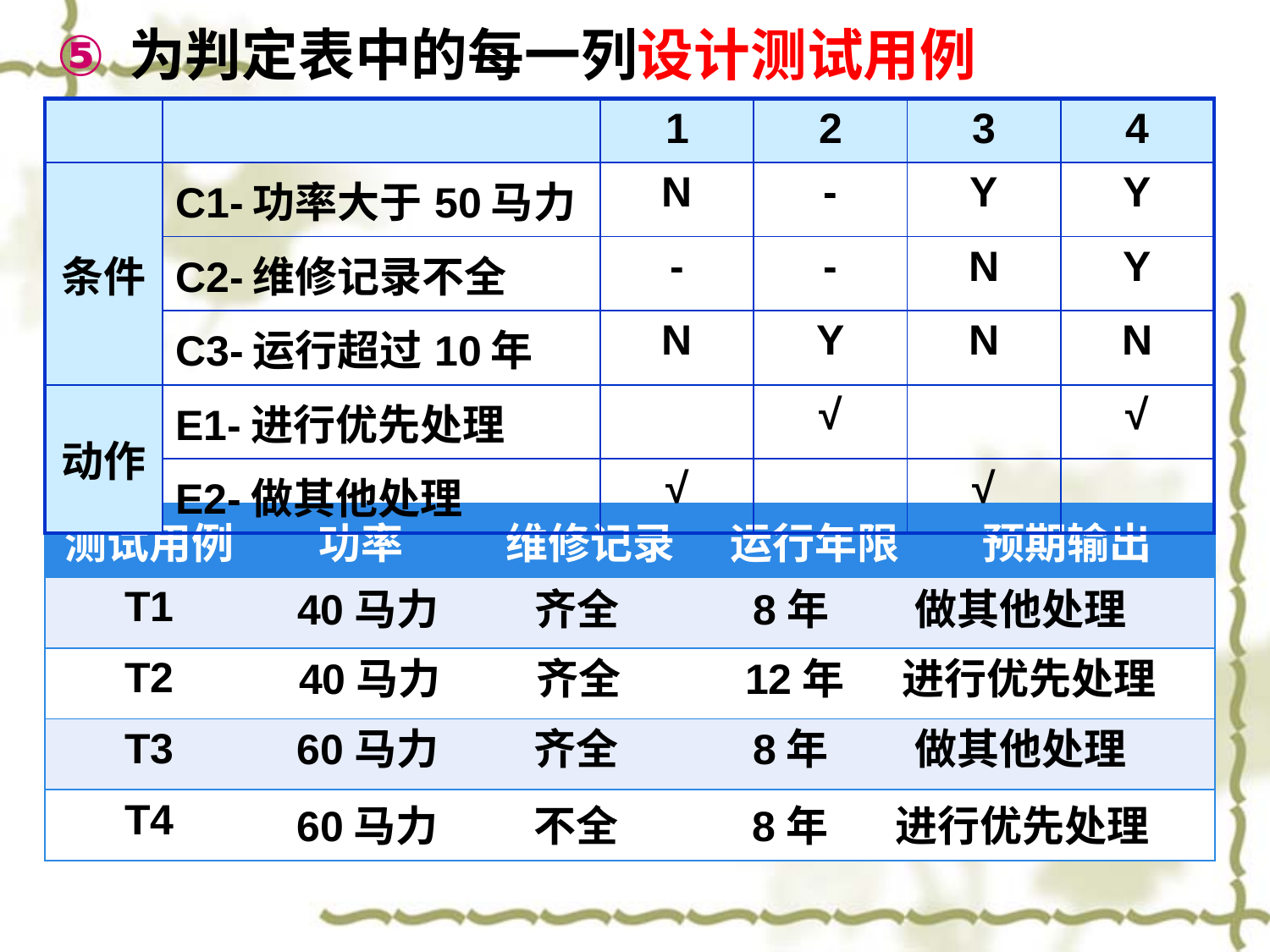

为判定表中的每一列设计测试用例
|  |  | 1 | 2 | 3 | 4 |
| --- | --- | --- | --- | --- | --- |
| 条件 | C1-功率大于50马力 | N | - | Y | Y |
|  | C2-维修记录不全 | - | - | N | Y |
|  | C3-运行超过10年 | N | Y | N | N |
| 动作 | E1-进行优先处理 |  | √ |  | √ |
|  | E2-做其他处理 | √ |  | √ |  |
| 测试用例 | 功率 | 维修记录 | 运行年限 | 预期输出 |
| --- | --- | --- | --- | --- |
| T1 |  |  |  |  |
| T2 |  |  |  |  |
| T3 |  |  |  |  |
| T4 |  |  |  |  |
40马力          齐全             8年         做其他处理
40马力          齐全            12年      进行优先处理
60马力          齐全             8年         做其他处理
60马力          不全             8年       进行优先处理